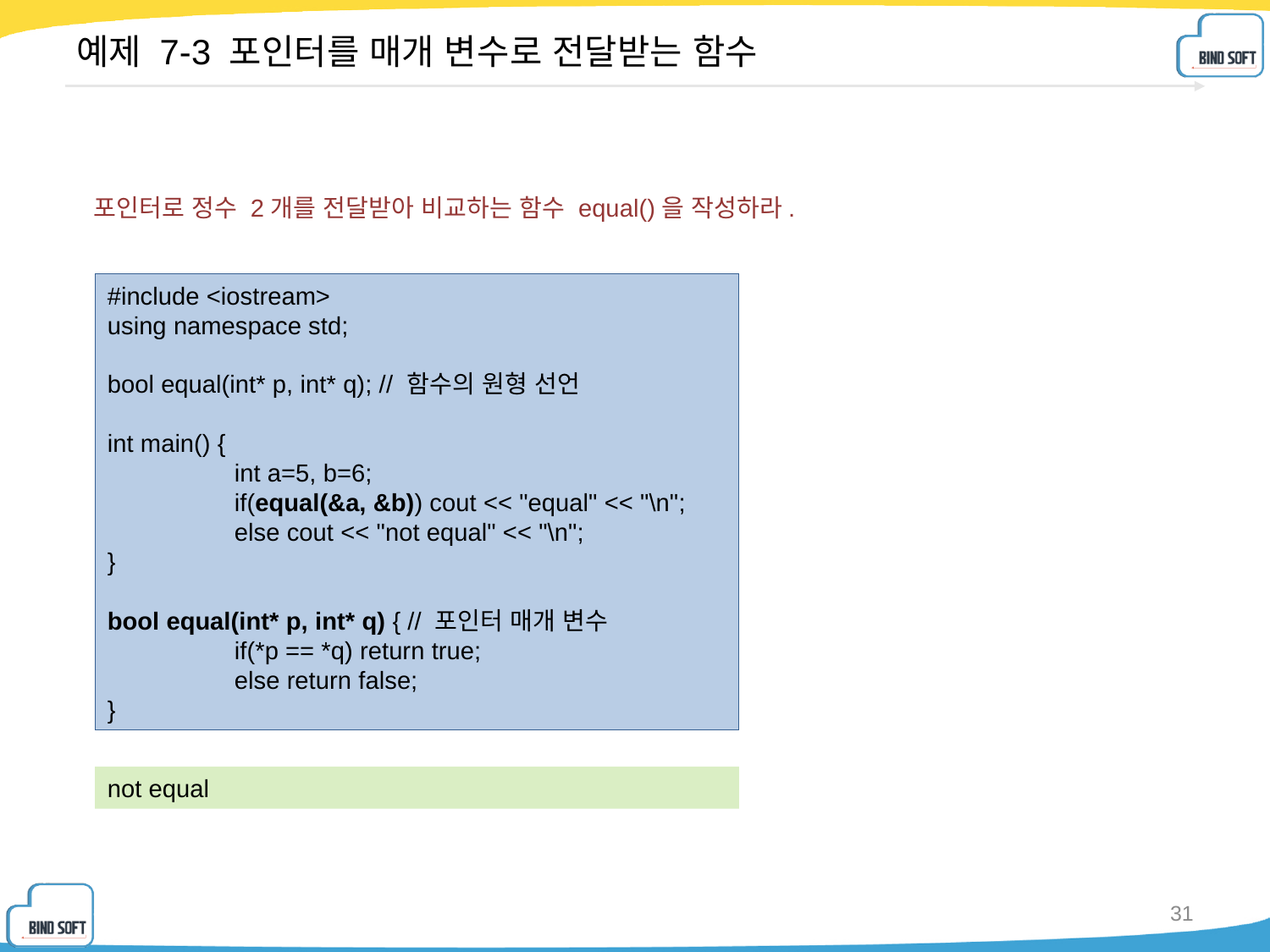

# 예제 7-3 포인터를 매개 변수로 전달받는 함수
포인터로 정수 2개를 전달받아 비교하는 함수 equal()을 작성하라.
#include <iostream>
using namespace std;

bool equal(int* p, int* q); // 함수의 원형 선언

int main() {
	int a=5, b=6;
	if(equal(&a, &b)) cout << "equal" << "\n";
	else cout << "not equal" << "\n";
}

bool equal(int* p, int* q) { // 포인터 매개 변수
	if(*p == *q) return true;
	else return false;
}
not equal
31